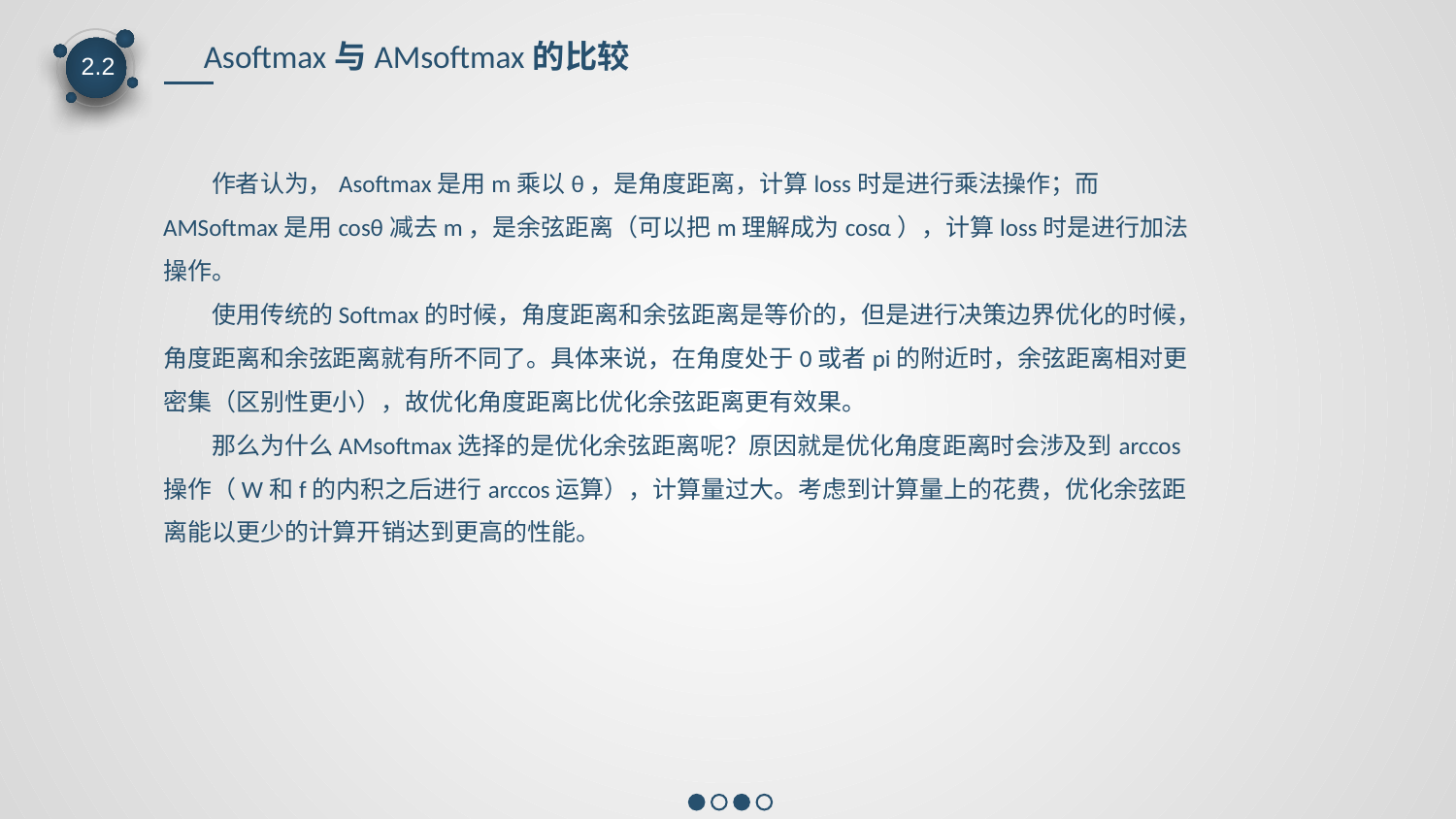

Asoftmax与AMsoftmax的比较
2.2
　　作者认为，Asoftmax是用m乘以θ，是角度距离，计算loss时是进行乘法操作；而AMSoftmax是用cosθ减去m，是余弦距离（可以把m理解成为cosα），计算loss时是进行加法操作。
　　使用传统的Softmax的时候，角度距离和余弦距离是等价的，但是进行决策边界优化的时候，角度距离和余弦距离就有所不同了。具体来说，在角度处于0或者pi的附近时，余弦距离相对更密集（区别性更小），故优化角度距离比优化余弦距离更有效果。
　　那么为什么AMsoftmax选择的是优化余弦距离呢？原因就是优化角度距离时会涉及到arccos操作（W和f的内积之后进行arccos运算），计算量过大。考虑到计算量上的花费，优化余弦距离能以更少的计算开销达到更高的性能。